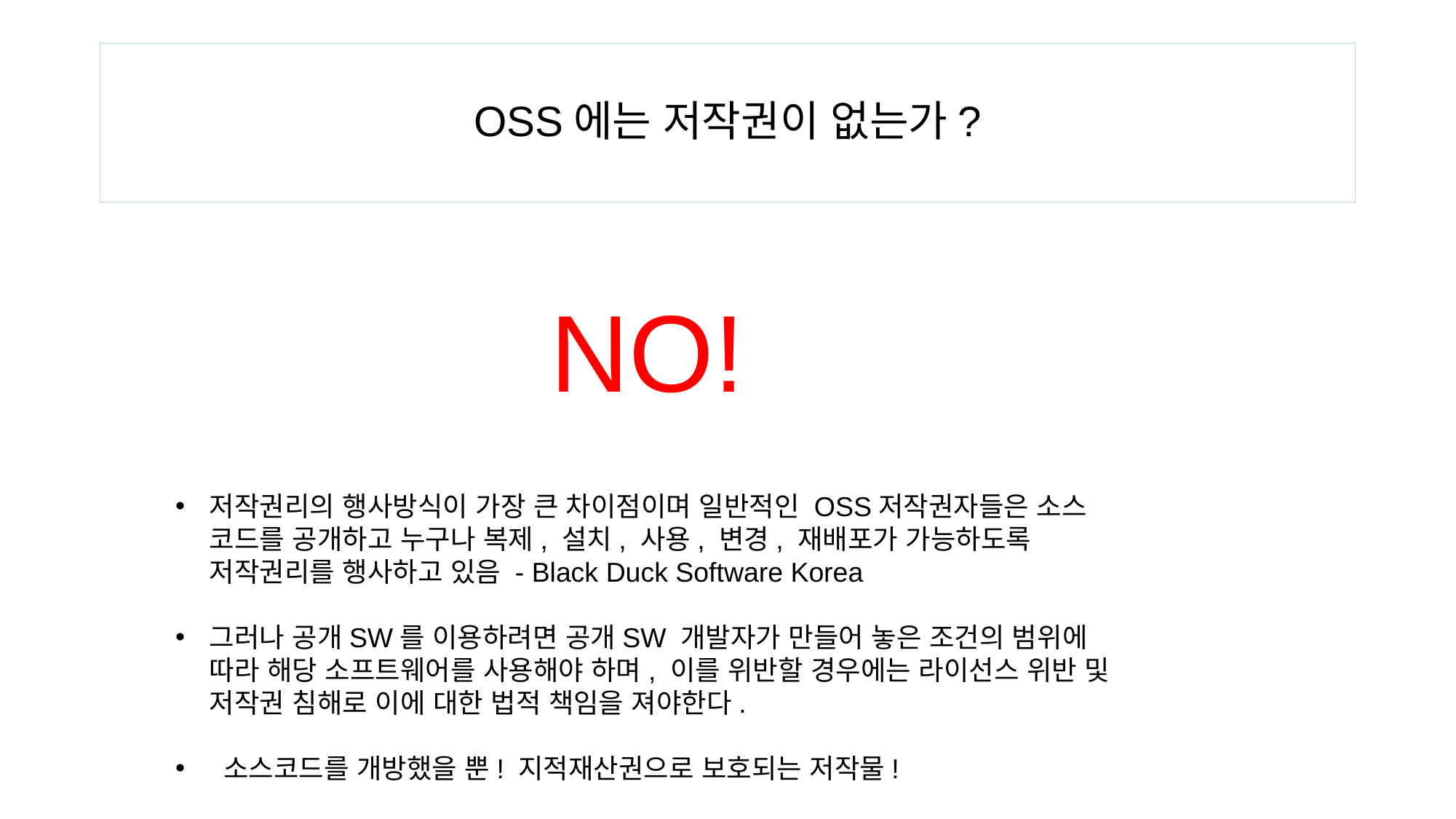

# OSS에는 저작권이 없는가?
NO!
저작권리의 행사방식이 가장 큰 차이점이며 일반적인 OSS저작권자들은 소스 코드를 공개하고 누구나 복제, 설치, 사용, 변경, 재배포가 가능하도록 저작권리를 행사하고 있음 - Black Duck Software Korea

그러나 공개SW를 이용하려면 공개SW 개발자가 만들어 놓은 조건의 범위에 따라 해당 소프트웨어를 사용해야 하며, 이를 위반할 경우에는 라이선스 위반 및 저작권 침해로 이에 대한 법적 책임을 져야한다.

 소스코드를 개방했을 뿐! 지적재산권으로 보호되는 저작물!